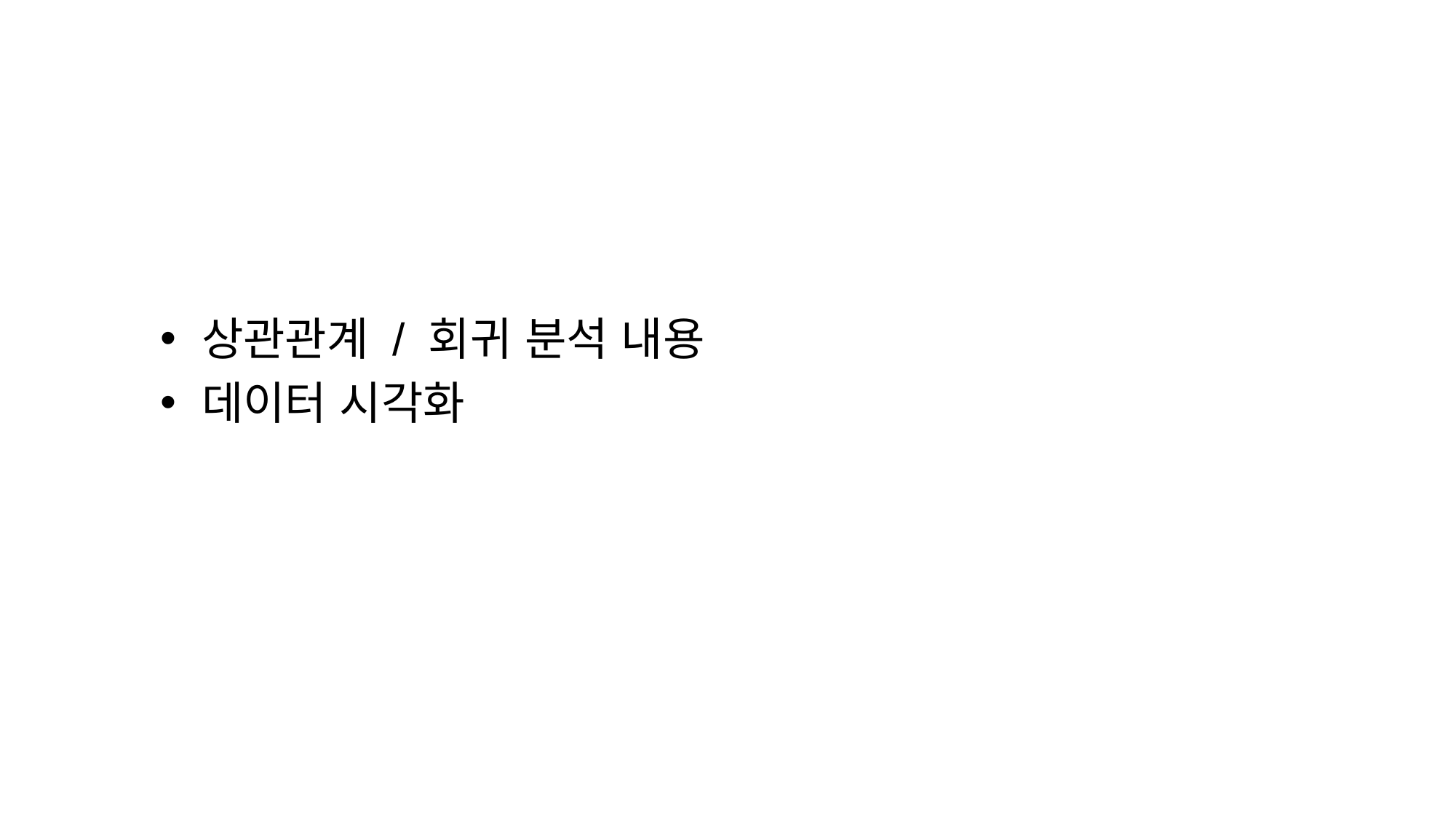

상관관계 / 회귀 분석 내용
데이터 시각화